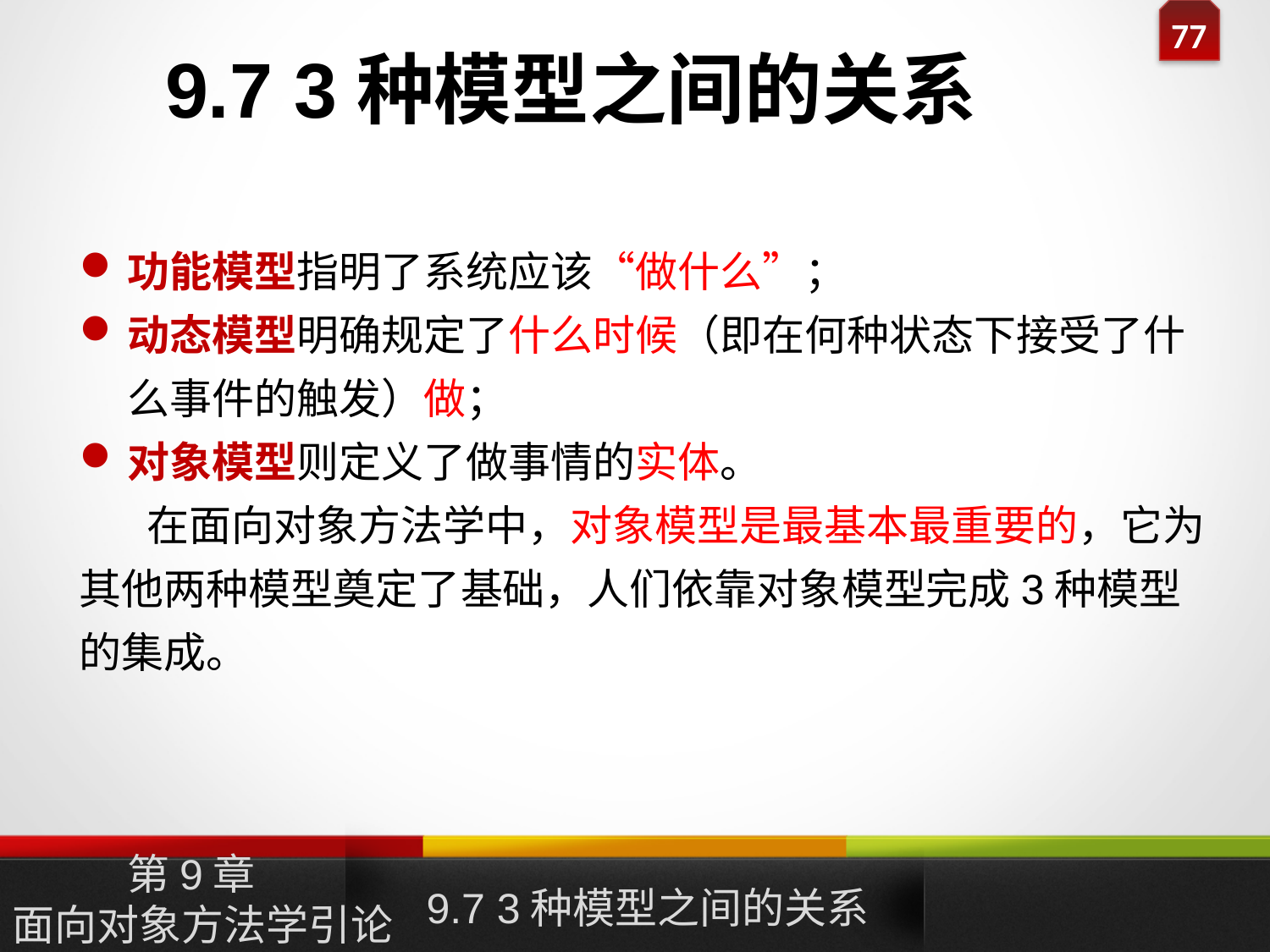

9.7 3种模型之间的关系
功能模型指明了系统应该“做什么”；
动态模型明确规定了什么时候（即在何种状态下接受了什么事件的触发）做；
对象模型则定义了做事情的实体。
      在面向对象方法学中，对象模型是最基本最重要的，它为其他两种模型奠定了基础，人们依靠对象模型完成3种模型的集成。
9.7 3种模型之间的关系